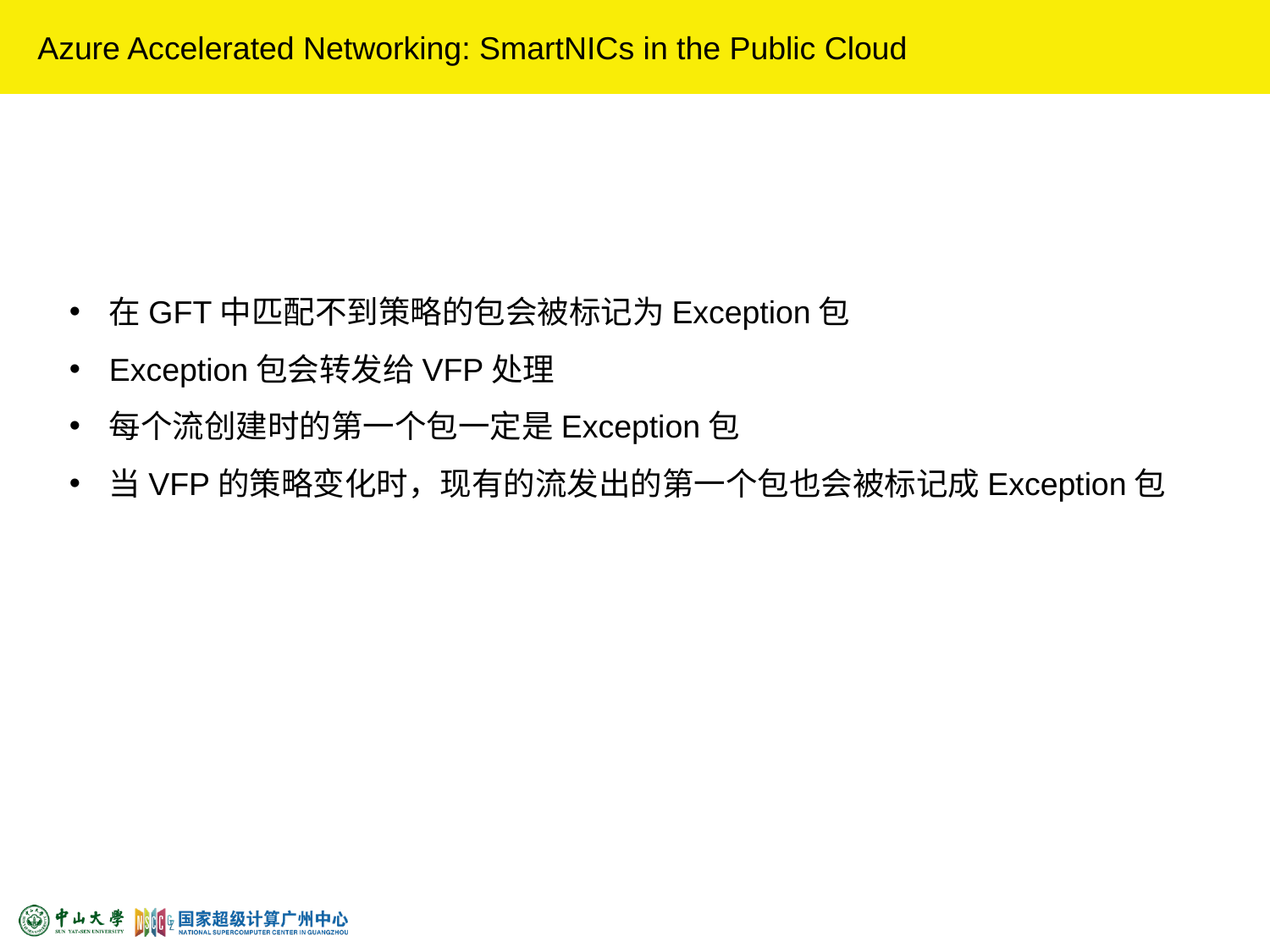

Azure Accelerated Networking: SmartNICs in the Public Cloud
在GFT中匹配不到策略的包会被标记为Exception包
Exception包会转发给VFP处理
每个流创建时的第一个包一定是Exception包
当VFP的策略变化时，现有的流发出的第一个包也会被标记成Exception包